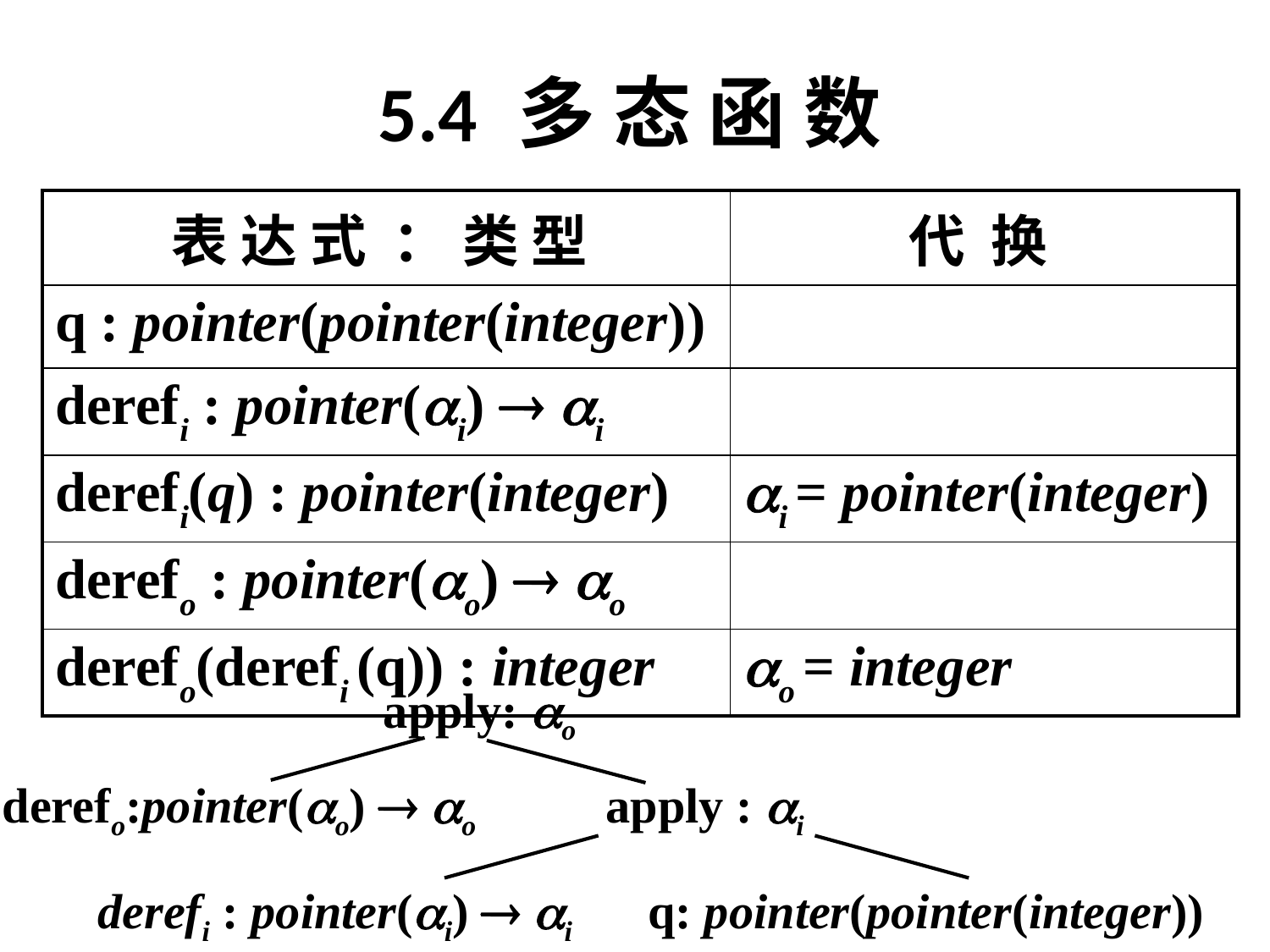

# 5.4 多 态 函 数
| 表 达 式 ： 类 型 | 代 换 |
| --- | --- |
| q : pointer(pointer(integer)) |  |
| derefi : pointer(αi) → αi |  |
| derefi(q) : pointer(integer) | αi = pointer(integer) |
| derefo : pointer(αo) → αo |  |
| derefo(derefi (q)) : integer | αo = integer |
apply: αo

derefo:pointer(αo) → αo
apply : αi

derefi : pointer(αi) → αi
q: pointer(pointer(integer))